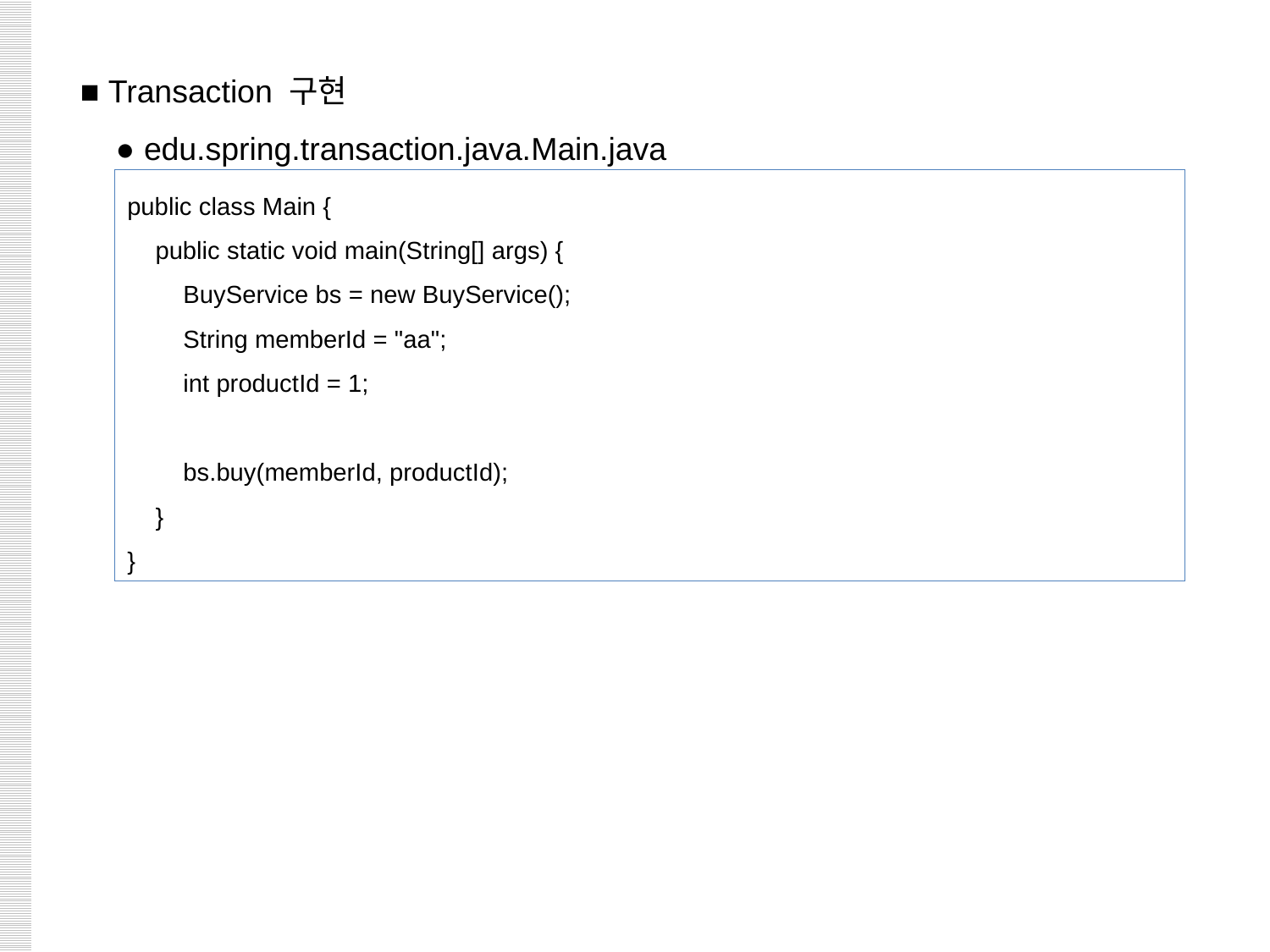

■ Transaction 구현
    ● edu.spring.transaction.java.Main.java
public class Main {
    public static void main(String[] args) {
        BuyService bs = new BuyService();
        String memberId = "aa";
        int productId = 1;

        bs.buy(memberId, productId);
    }
}